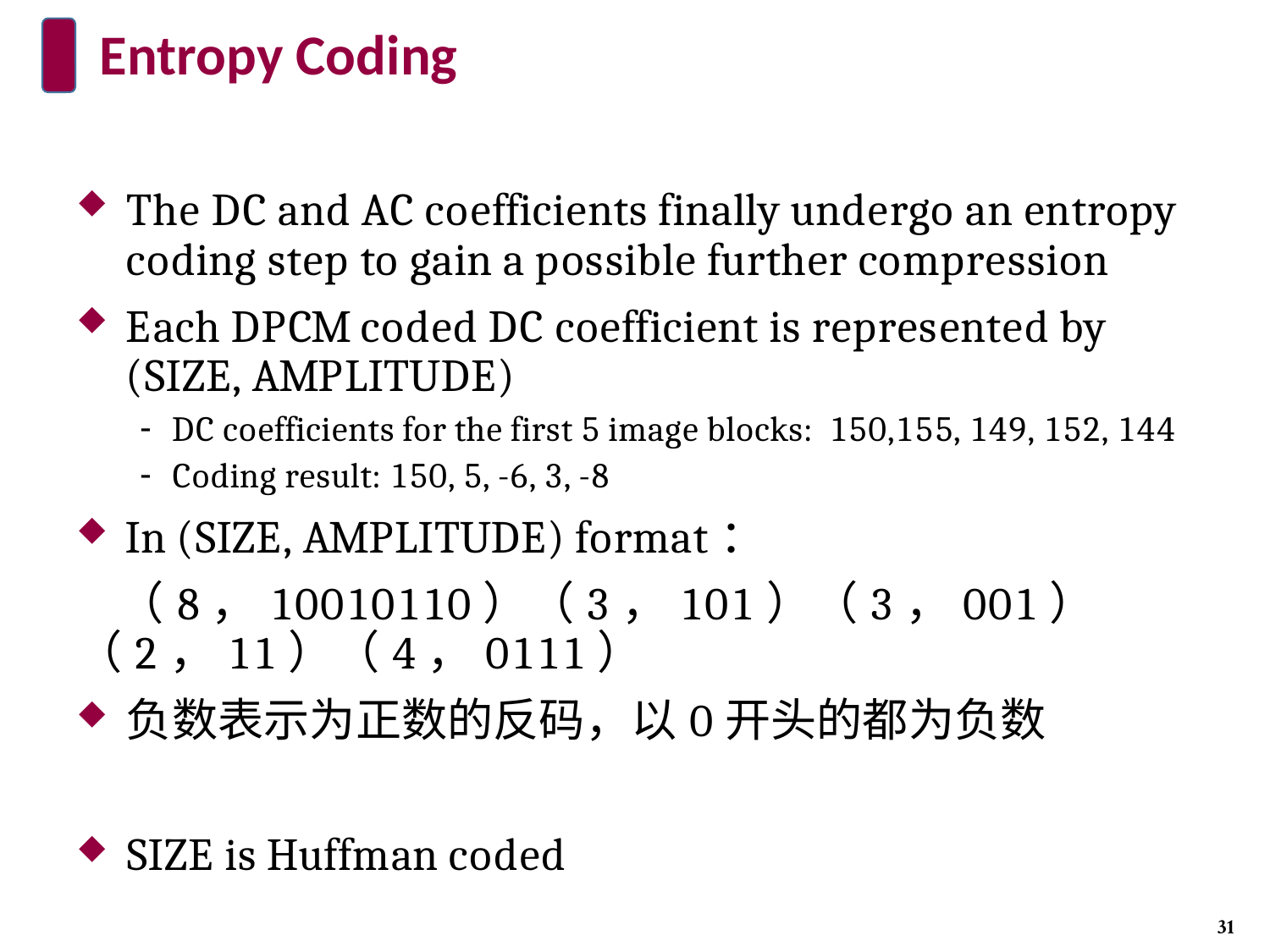

# Entropy Coding
The DC and AC coefficients finally undergo an entropy coding step to gain a possible further compression
Each DPCM coded DC coefficient is represented by (SIZE, AMPLITUDE)
DC coefficients for the first 5 image blocks:  150,155, 149, 152, 144
Coding result: 150, 5, -6, 3, -8
In (SIZE, AMPLITUDE) format：
   （8，10010110）（3，101）（3，001）（2，11）（4，0111）
负数表示为正数的反码，以0开头的都为负数

SIZE is Huffman coded

31